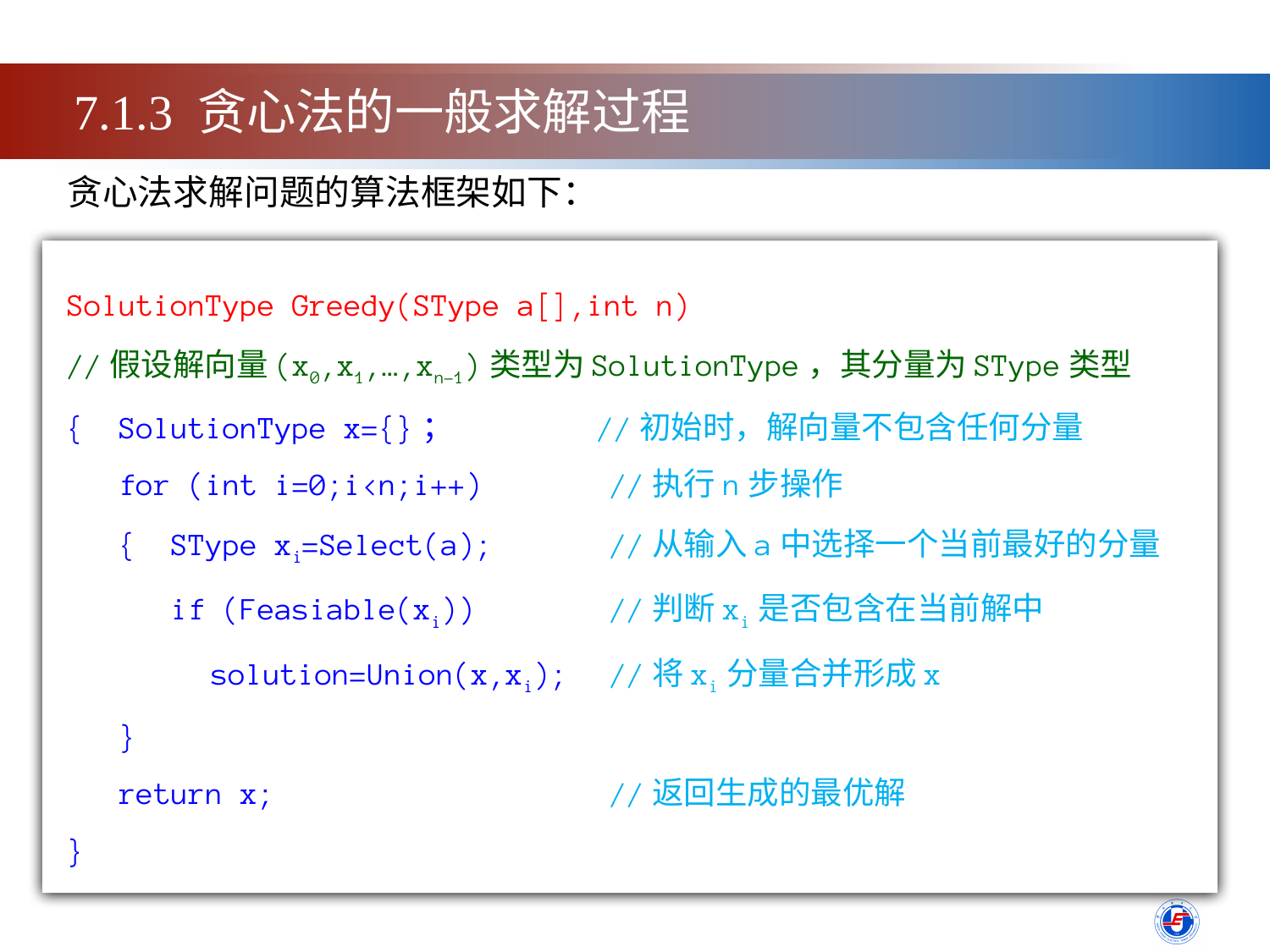

7.1.3 贪心法的一般求解过程
贪心法求解问题的算法框架如下：
SolutionType Greedy(SType a[],int n)
//假设解向量(x0,x1,…,xn-1)类型为SolutionType，其分量为SType类型
{  SolutionType x={}；	  //初始时，解向量不包含任何分量
   for (int i=0;i<n;i++)	  //执行n步操作
   {  SType xi=Select(a);	  //从输入a中选择一个当前最好的分量
      if (Feasiable(xi))	  //判断xi是否包含在当前解中
	 solution=Union(x,xi);	  //将xi分量合并形成x
   }
   return x;			  //返回生成的最优解
}